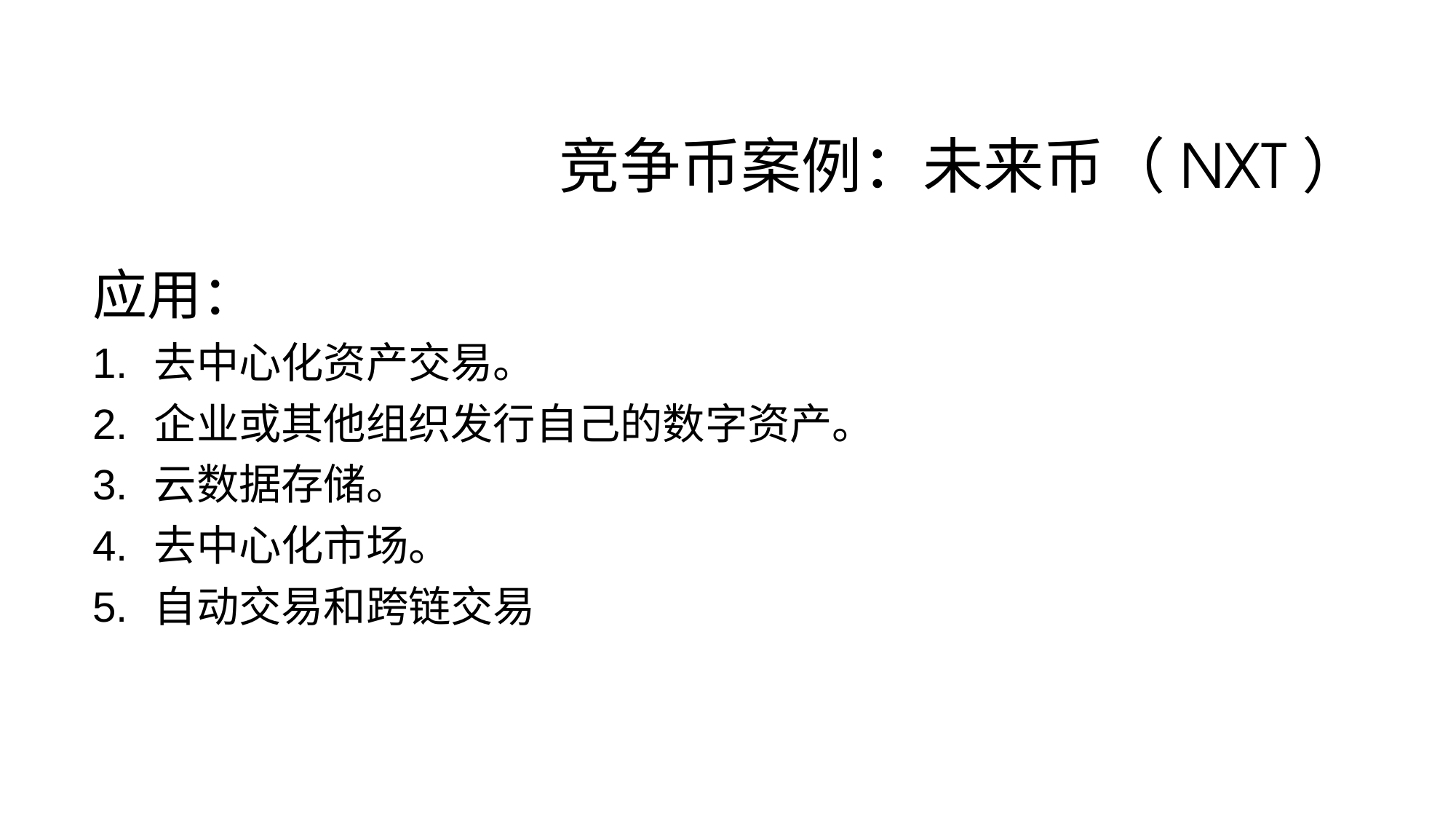

# 竞争币案例：未来币（NXT）
应用：
去中心化资产交易。
企业或其他组织发行自己的数字资产。
云数据存储。
去中心化市场。
自动交易和跨链交易